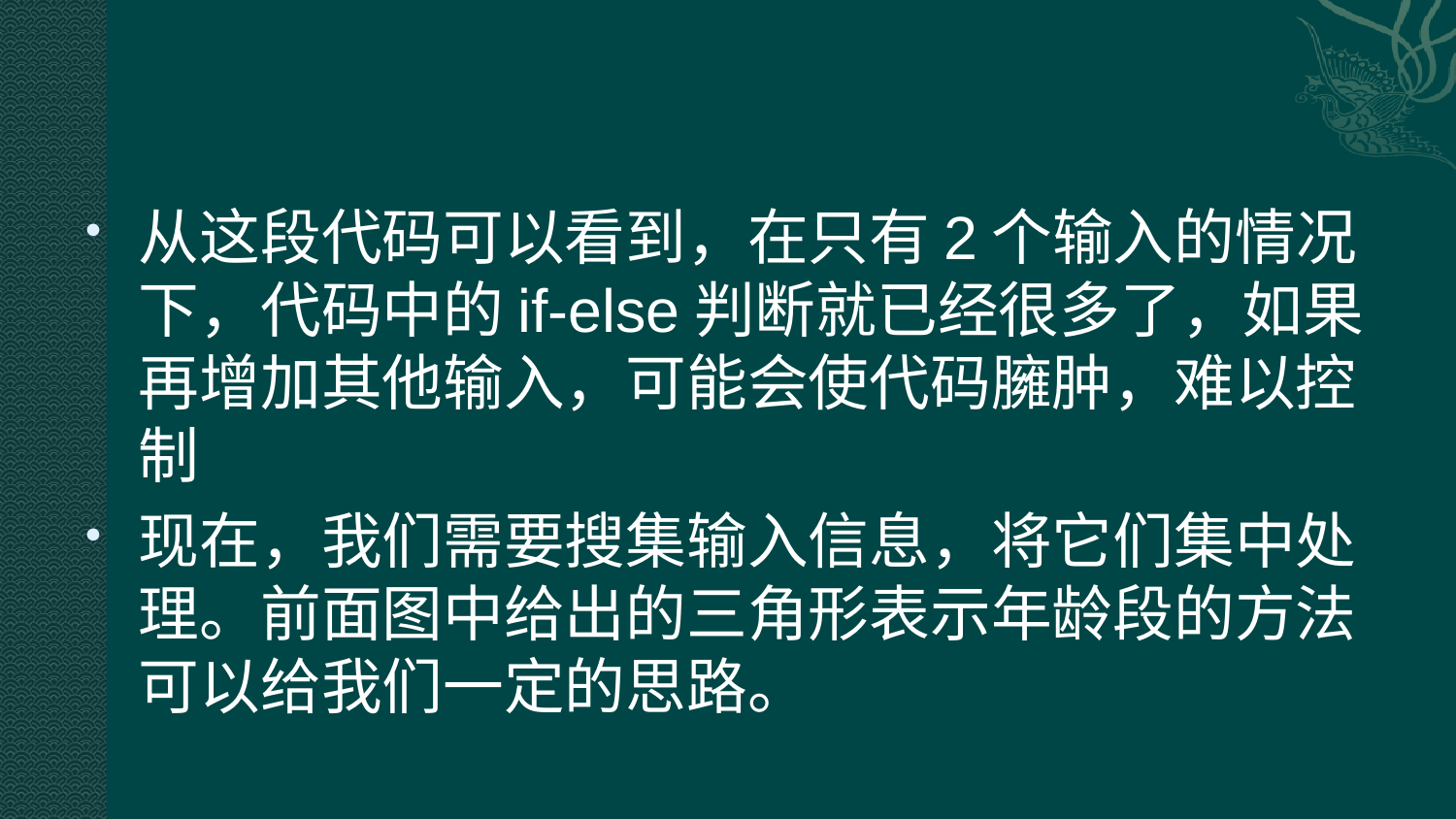

#
从这段代码可以看到，在只有2个输入的情况下，代码中的if-else判断就已经很多了，如果再增加其他输入，可能会使代码臃肿，难以控制
现在，我们需要搜集输入信息，将它们集中处理。前面图中给出的三角形表示年龄段的方法可以给我们一定的思路。